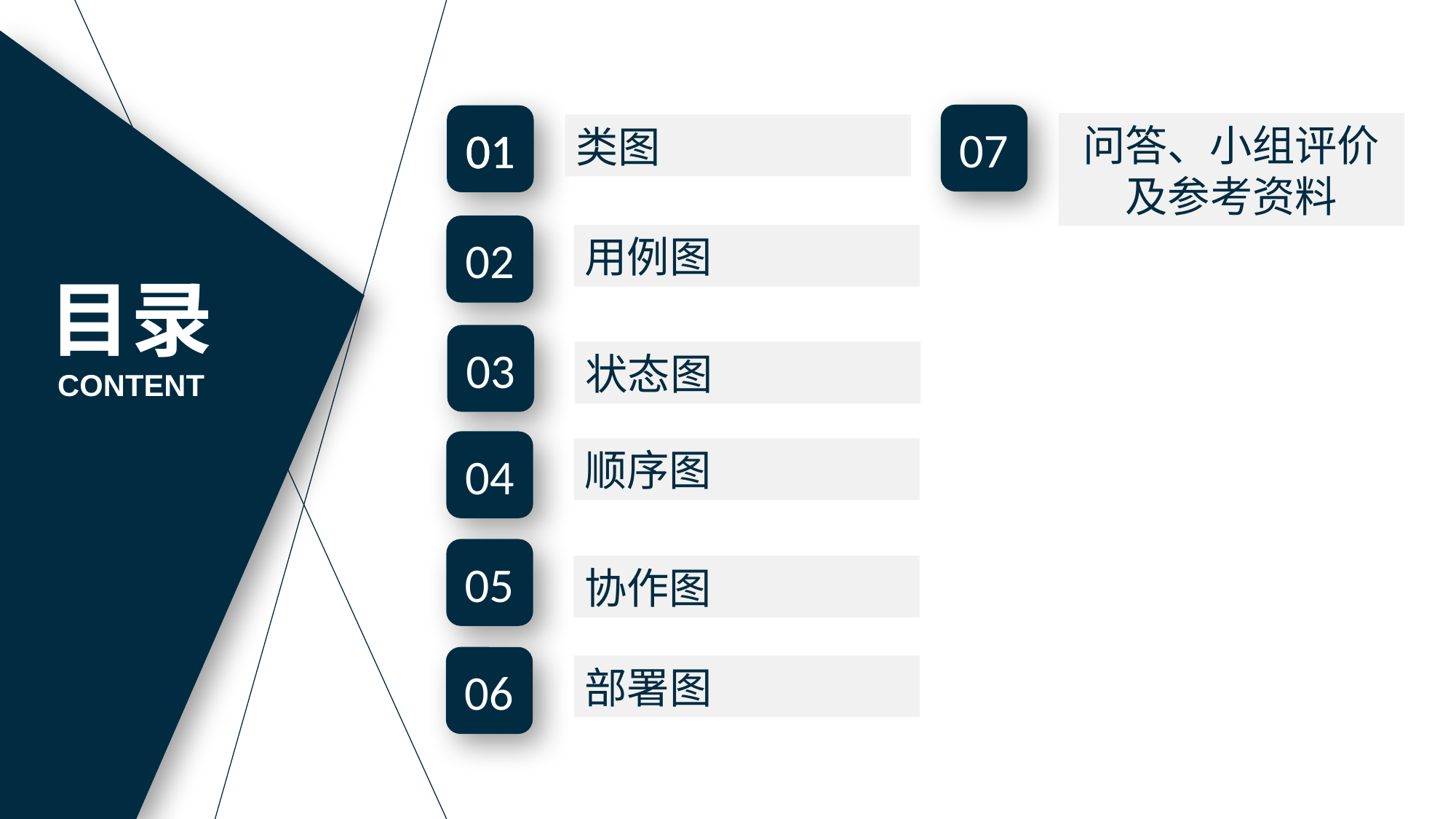

问答、小组评价及参考资料
07

01
01
01
什么是UML
类图

02
用例图
目录
CONTENT

03
状态图

顺序图
04

05
协作图

部署图
06